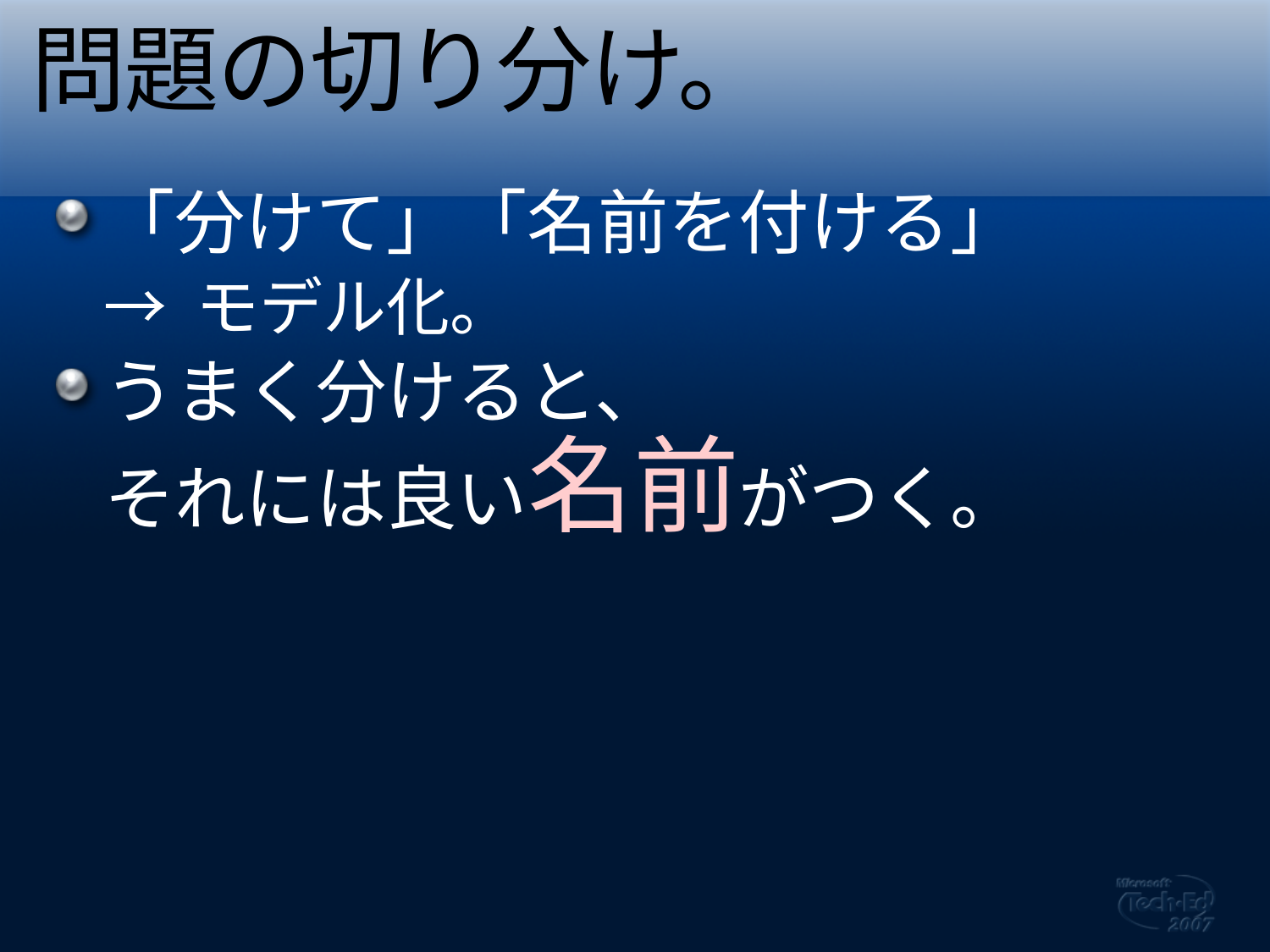

# 問題の切り分け。
「分けて」「名前を付ける」
→ モデル化。
うまく分けると、
それには良い名前がつく。